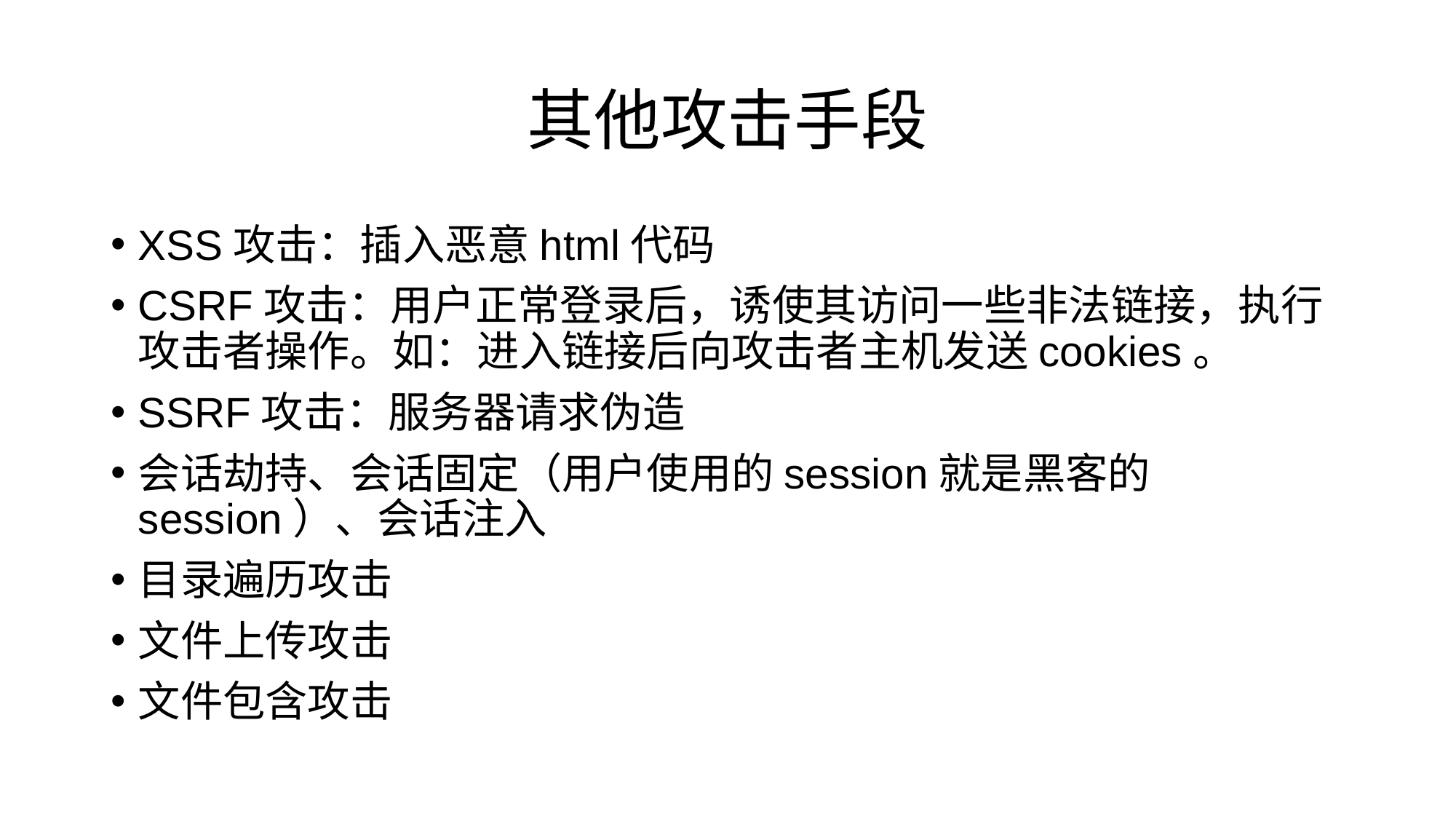

# 其他攻击手段
XSS攻击：插入恶意html代码
CSRF攻击：用户正常登录后，诱使其访问一些非法链接，执行攻击者操作。如：进入链接后向攻击者主机发送cookies。
SSRF攻击：服务器请求伪造
会话劫持、会话固定（用户使用的session就是黑客的session）、会话注入
目录遍历攻击
文件上传攻击
文件包含攻击